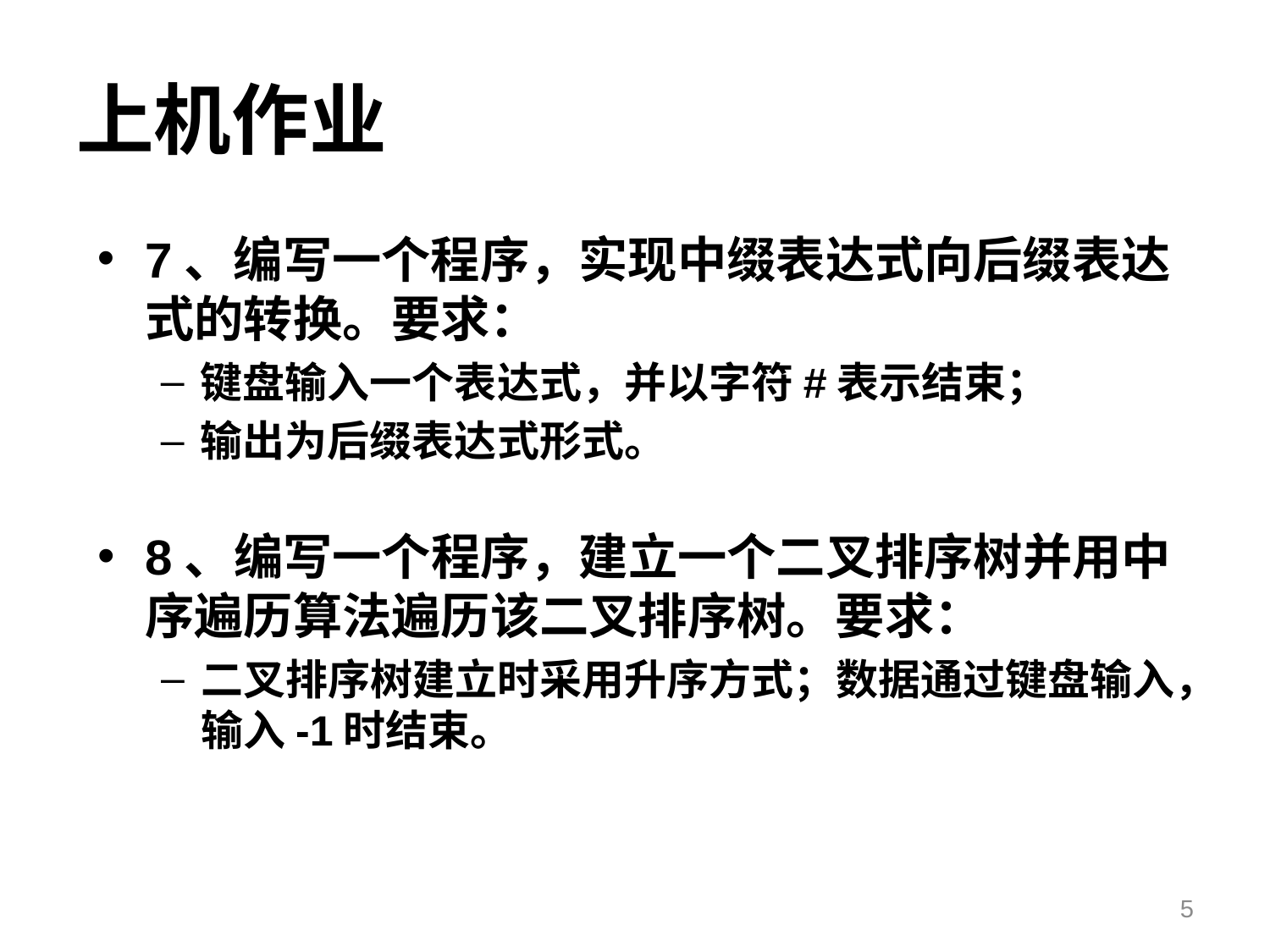

# 上机作业
7、编写一个程序，实现中缀表达式向后缀表达式的转换。要求：
键盘输入一个表达式，并以字符#表示结束；
输出为后缀表达式形式。
8、编写一个程序，建立一个二叉排序树并用中序遍历算法遍历该二叉排序树。要求：
二叉排序树建立时采用升序方式；数据通过键盘输入，输入-1时结束。
5